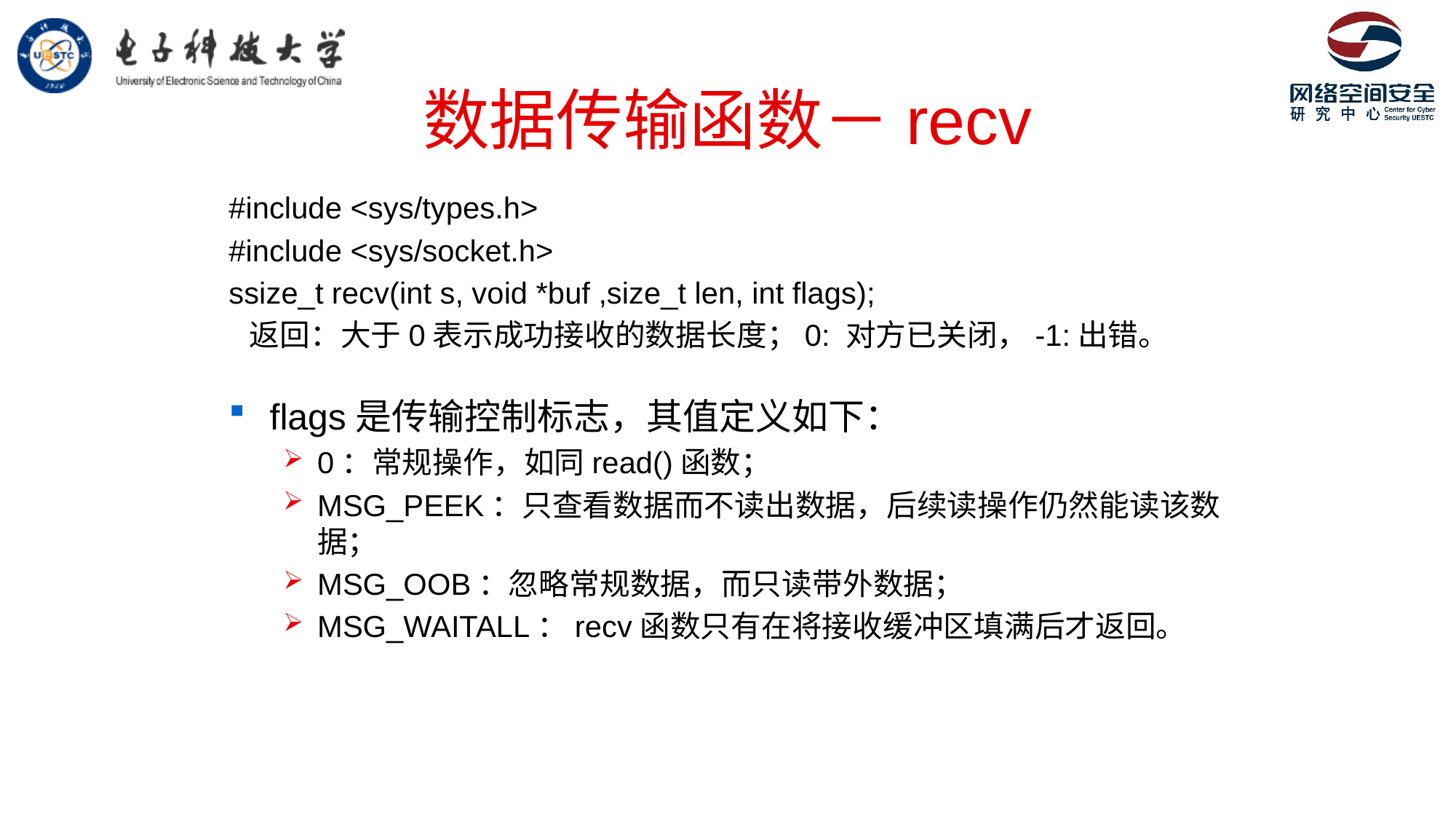

# 数据传输函数－recv
#include <sys/types.h>
#include <sys/socket.h>
ssize_t recv(int s, void *buf ,size_t len, int flags);
  返回：大于0表示成功接收的数据长度；0: 对方已关闭，-1:出错。

flags是传输控制标志，其值定义如下：
0：常规操作，如同read()函数；
MSG_PEEK：只查看数据而不读出数据，后续读操作仍然能读该数据；
MSG_OOB：忽略常规数据，而只读带外数据；
MSG_WAITALL：recv函数只有在将接收缓冲区填满后才返回。